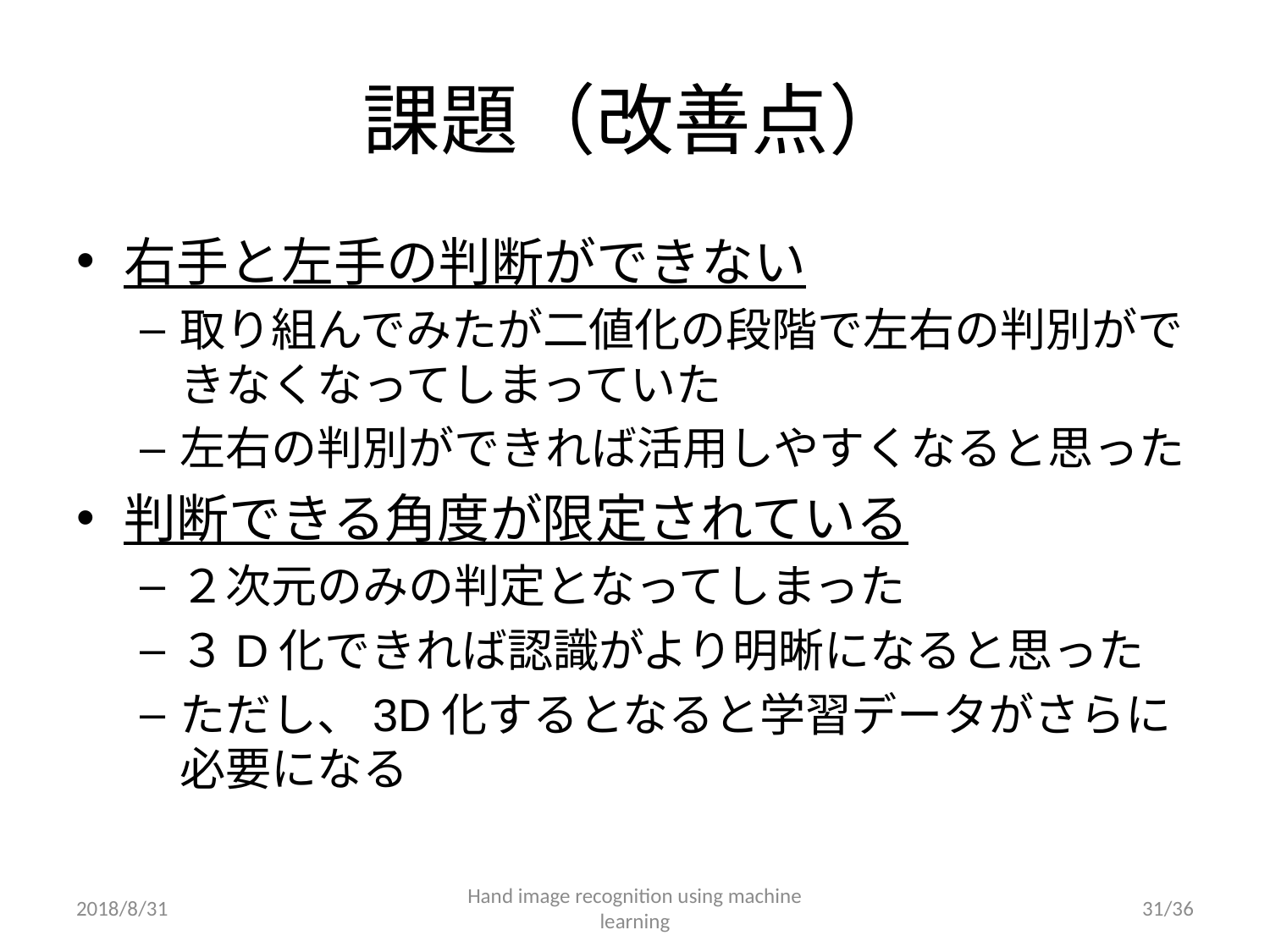

# 課題（改善点）
右手と左手の判断ができない
取り組んでみたが二値化の段階で左右の判別ができなくなってしまっていた
左右の判別ができれば活用しやすくなると思った
判断できる角度が限定されている
２次元のみの判定となってしまった
３D化できれば認識がより明晰になると思った
ただし、3D化するとなると学習データがさらに必要になる

2018/8/31
Hand image recognition using machine learning
31/36